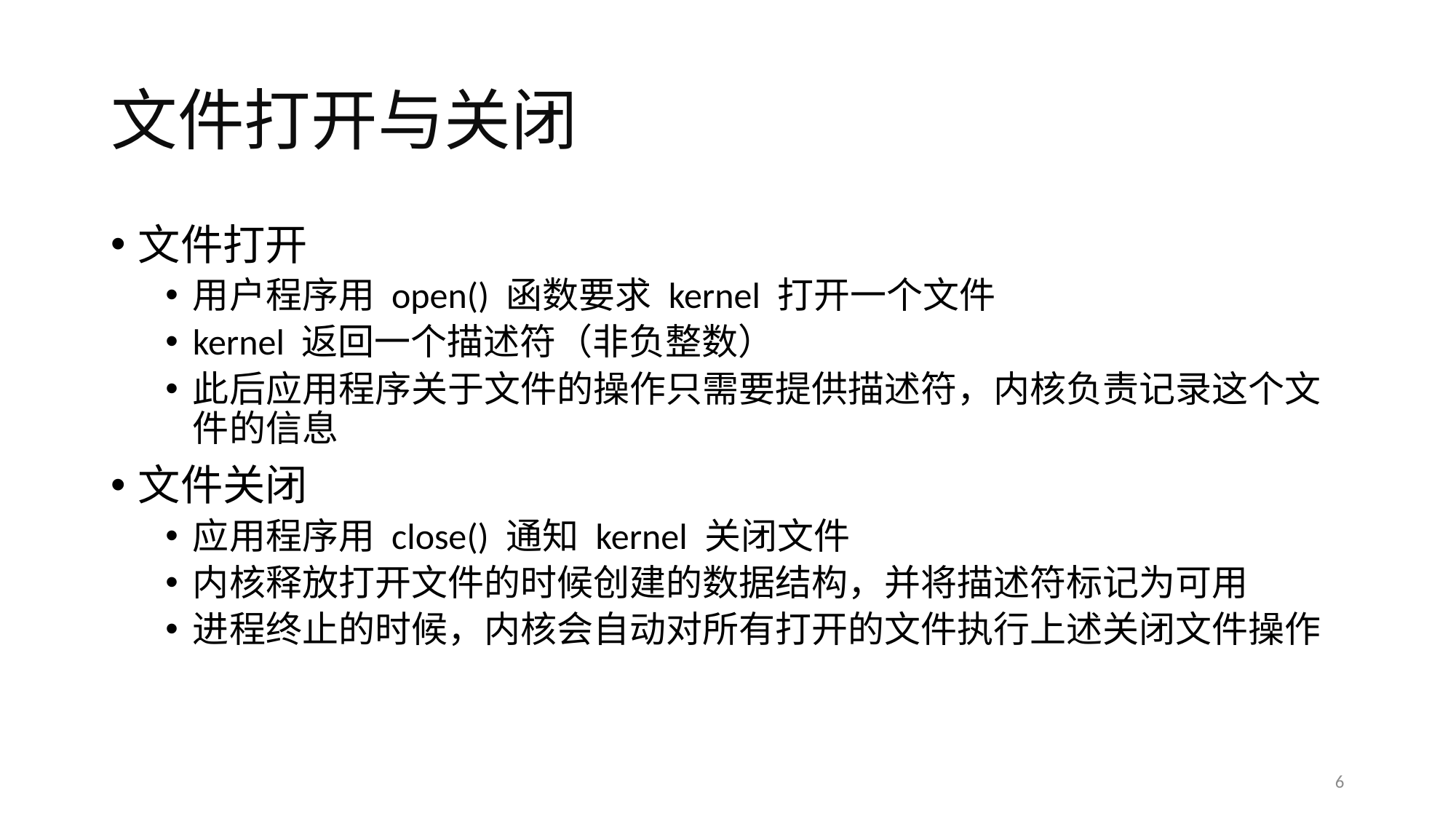

# 文件打开与关闭
文件打开
用户程序用 open() 函数要求 kernel 打开一个文件
kernel 返回一个描述符（非负整数）
此后应用程序关于文件的操作只需要提供描述符，内核负责记录这个文件的信息
文件关闭
应用程序用 close() 通知 kernel 关闭文件
内核释放打开文件的时候创建的数据结构，并将描述符标记为可用
进程终止的时候，内核会自动对所有打开的文件执行上述关闭文件操作

6